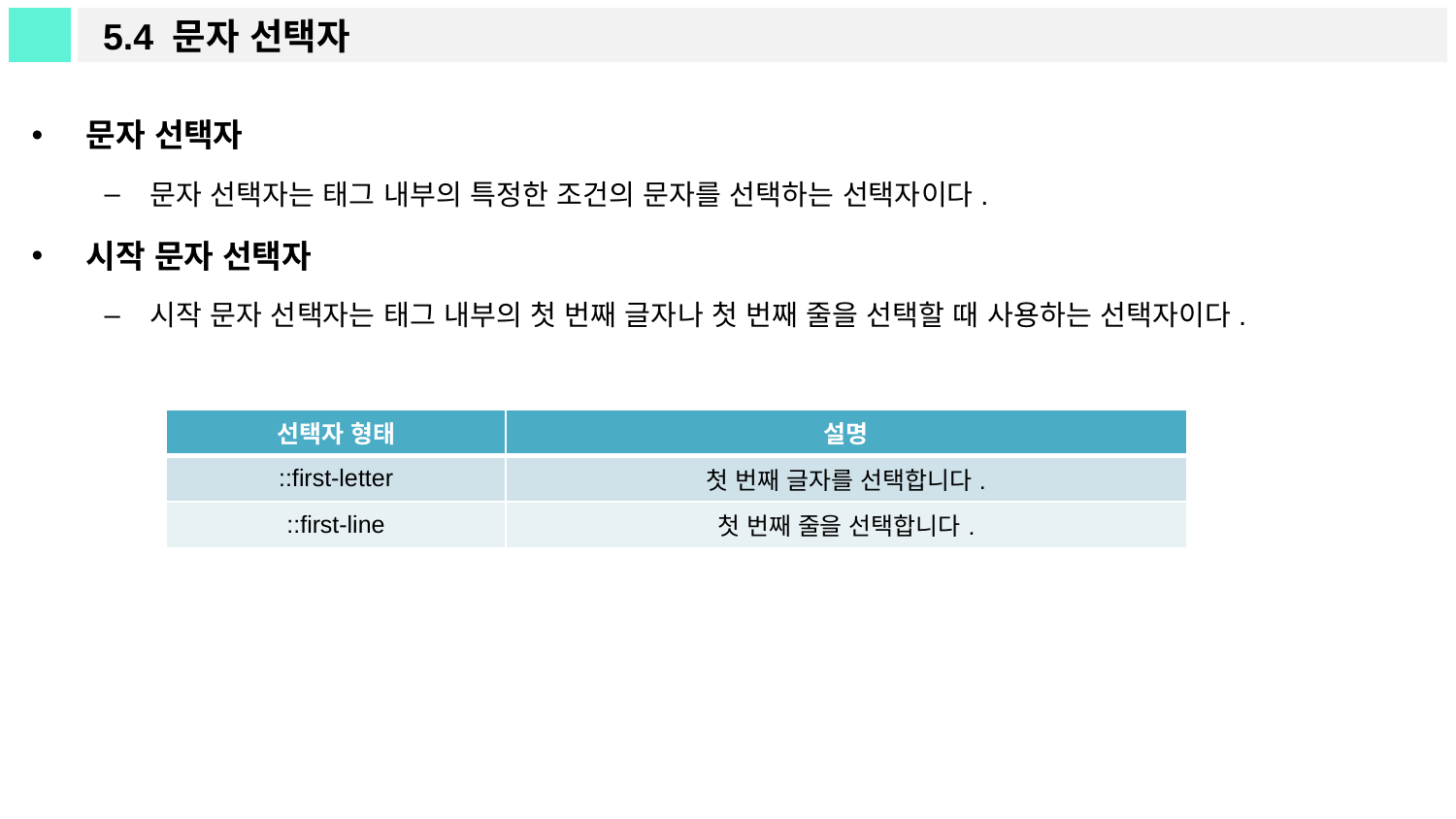

# 5.4 문자 선택자
문자 선택자
문자 선택자는 태그 내부의 특정한 조건의 문자를 선택하는 선택자이다.
시작 문자 선택자
시작 문자 선택자는 태그 내부의 첫 번째 글자나 첫 번째 줄을 선택할 때 사용하는 선택자이다.

| 선택자 형태 | 설명 |
| --- | --- |
| ::first-letter | 첫 번째 글자를 선택합니다. |
| ::first-line | 첫 번째 줄을 선택합니다. |